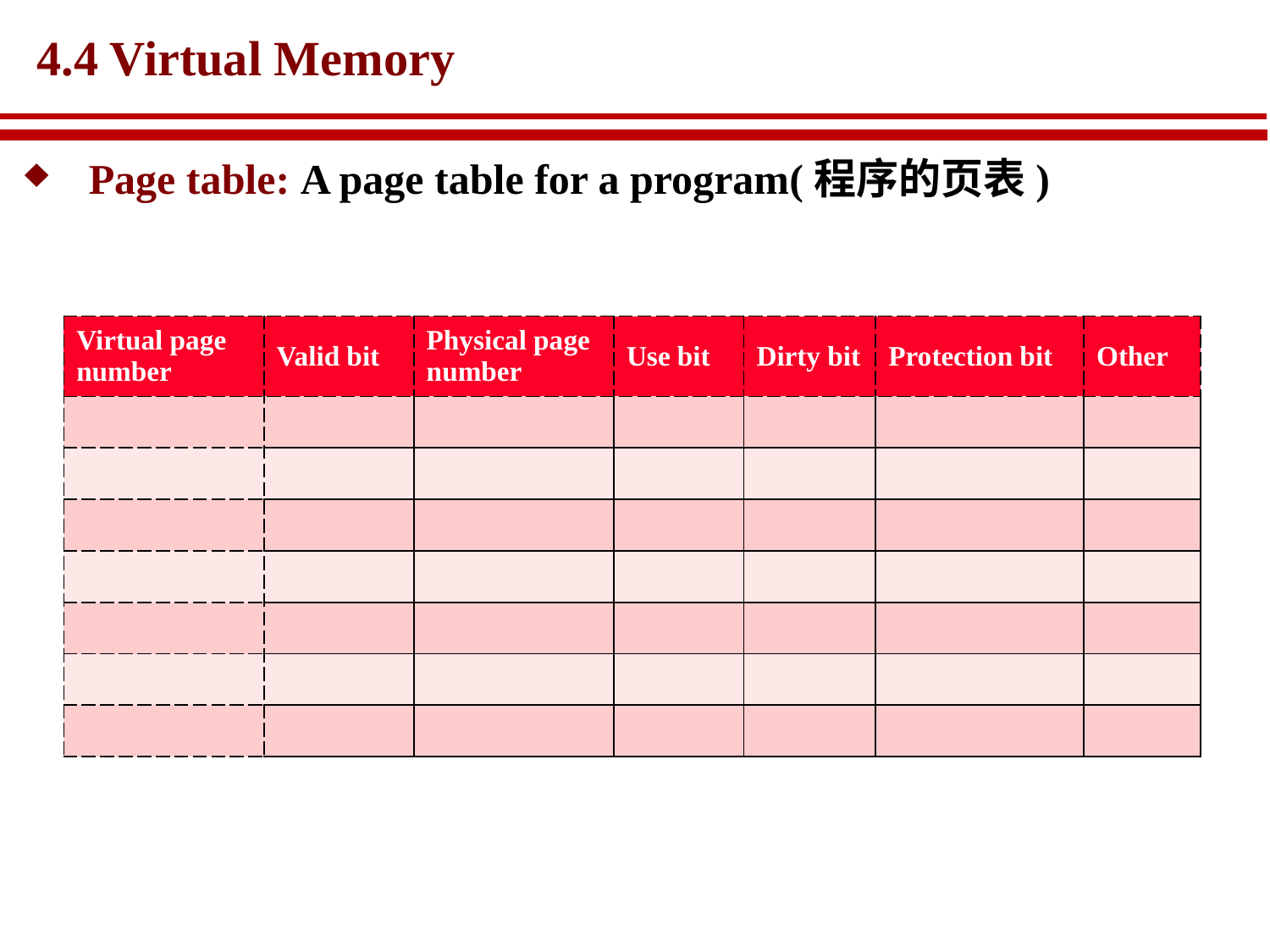

# 4.4 Virtual Memory
Page table: A page table for a program(程序的页表)

| Virtual page number | Valid bit | Physical page number | Use bit | Dirty bit | Protection bit | Other |
| --- | --- | --- | --- | --- | --- | --- |
|  |  |  |  |  |  |  |
|  |  |  |  |  |  |  |
|  |  |  |  |  |  |  |
|  |  |  |  |  |  |  |
|  |  |  |  |  |  |  |
|  |  |  |  |  |  |  |
|  |  |  |  |  |  |  |